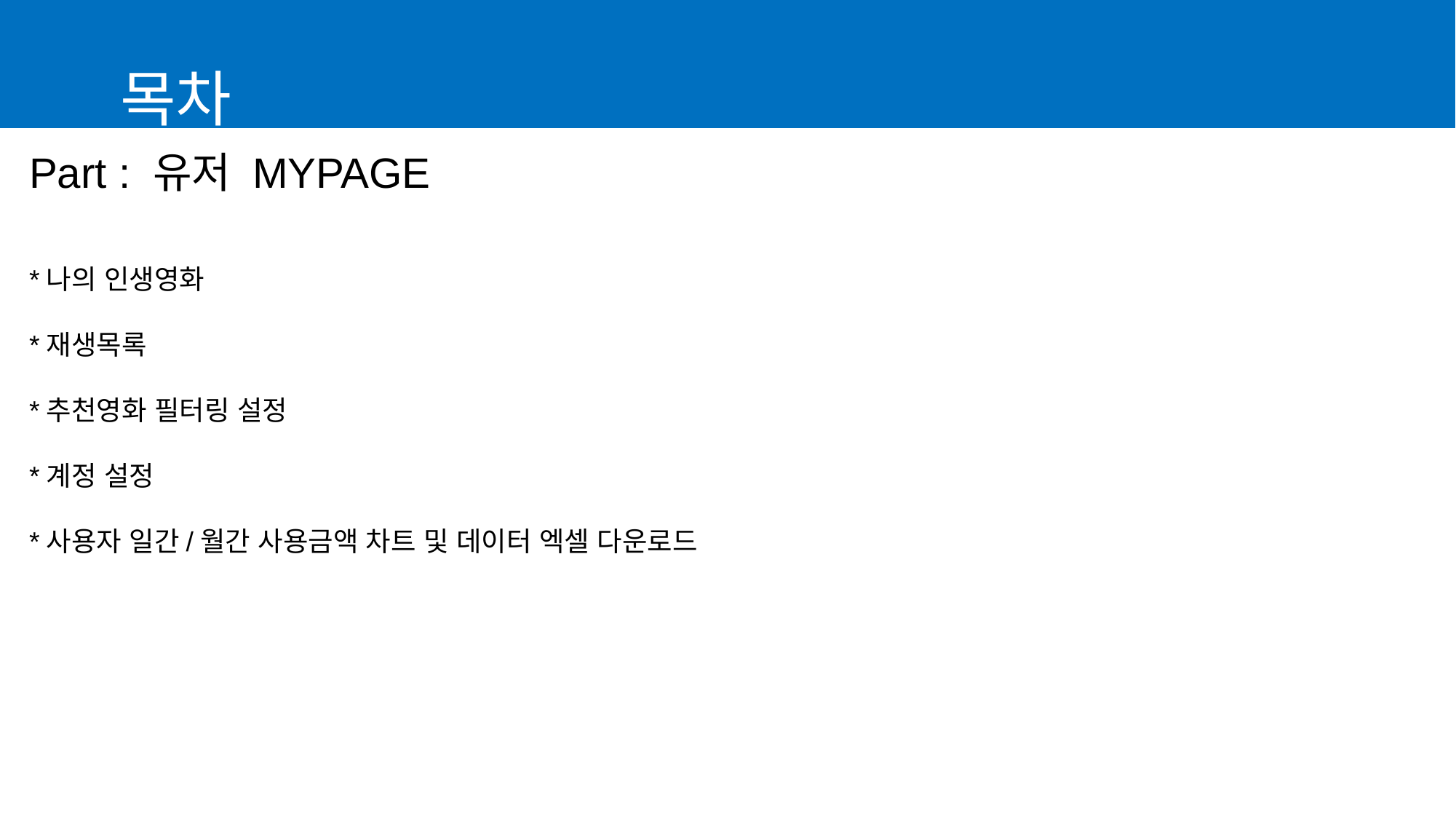

목차
Part : 유저 MYPAGE

*나의 인생영화

*재생목록

*추천영화 필터링 설정

*계정 설정

*사용자 일간/월간 사용금액 차트 및 데이터 엑셀 다운로드